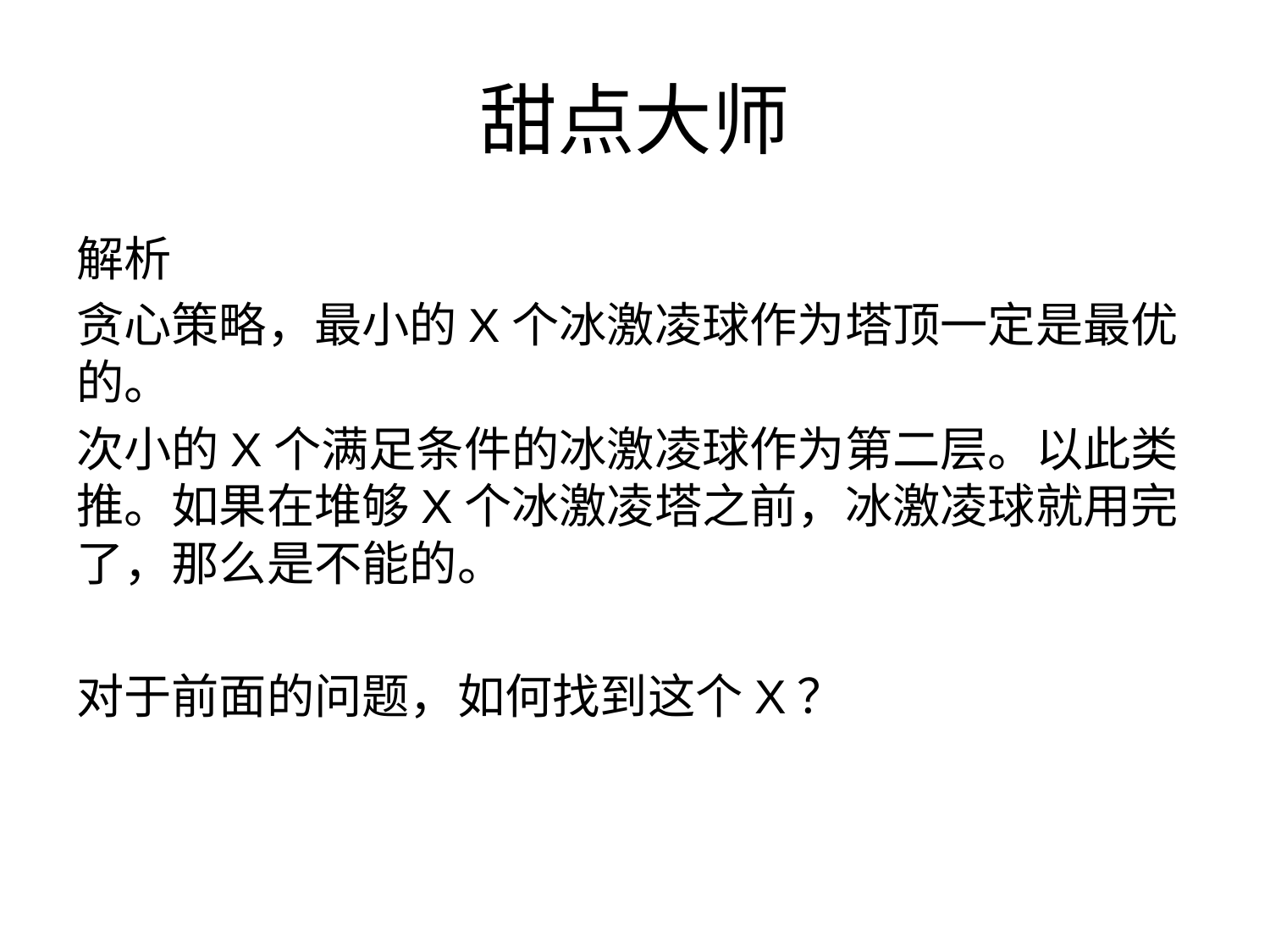

# 甜点大师
解析
贪心策略，最小的X个冰激凌球作为塔顶一定是最优的。
次小的X个满足条件的冰激凌球作为第二层。以此类推。如果在堆够X个冰激凌塔之前，冰激凌球就用完了，那么是不能的。

对于前面的问题，如何找到这个X？